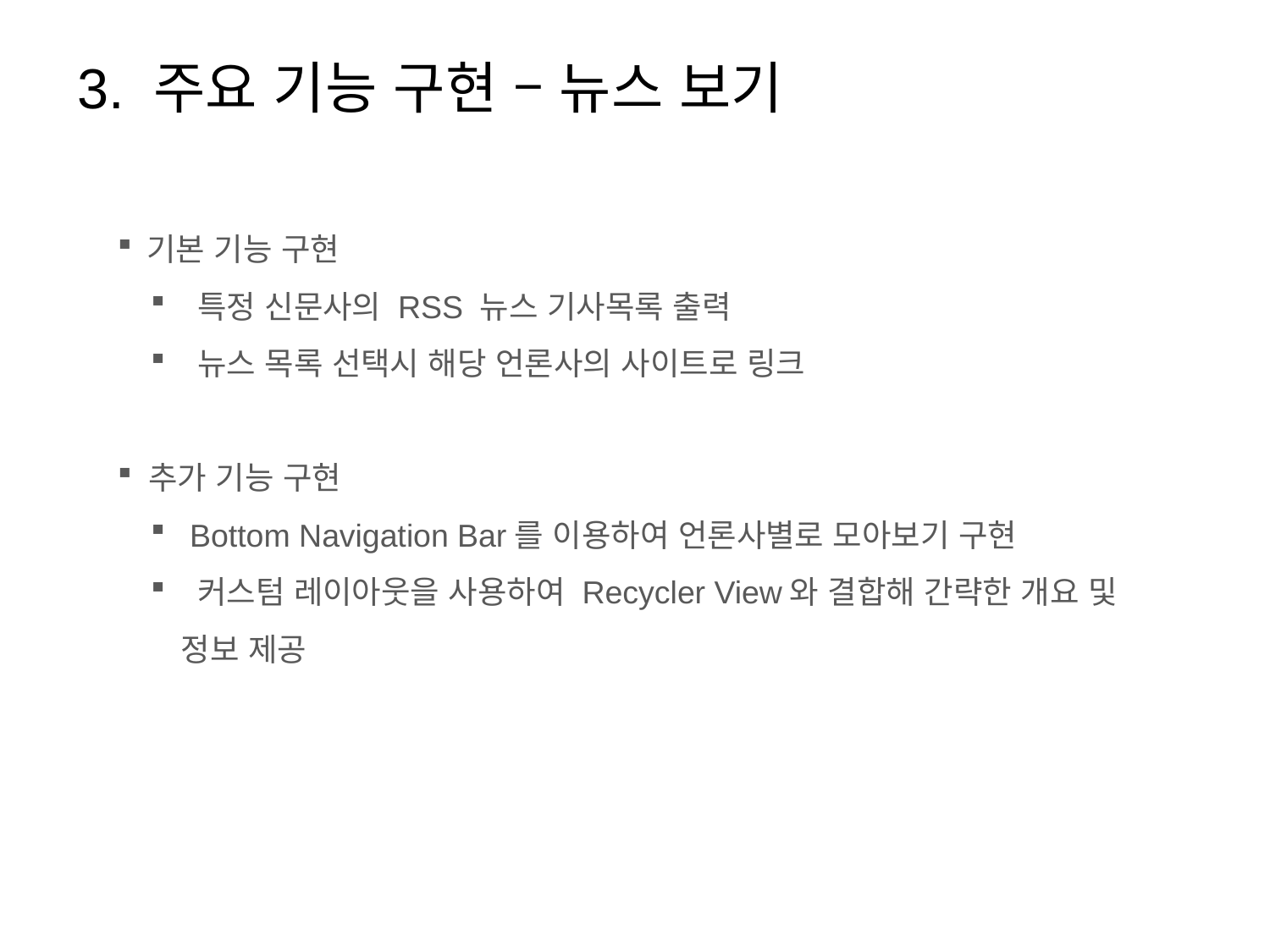

3. 주요 기능 구현 – 뉴스 보기

 기본 기능 구현
 특정 신문사의 RSS 뉴스 기사목록 출력
 뉴스 목록 선택시 해당 언론사의 사이트로 링크

 추가 기능 구현
 Bottom Navigation Bar를 이용하여 언론사별로 모아보기 구현
 커스텀 레이아웃을 사용하여 Recycler View와 결합해 간략한 개요 및 정보 제공